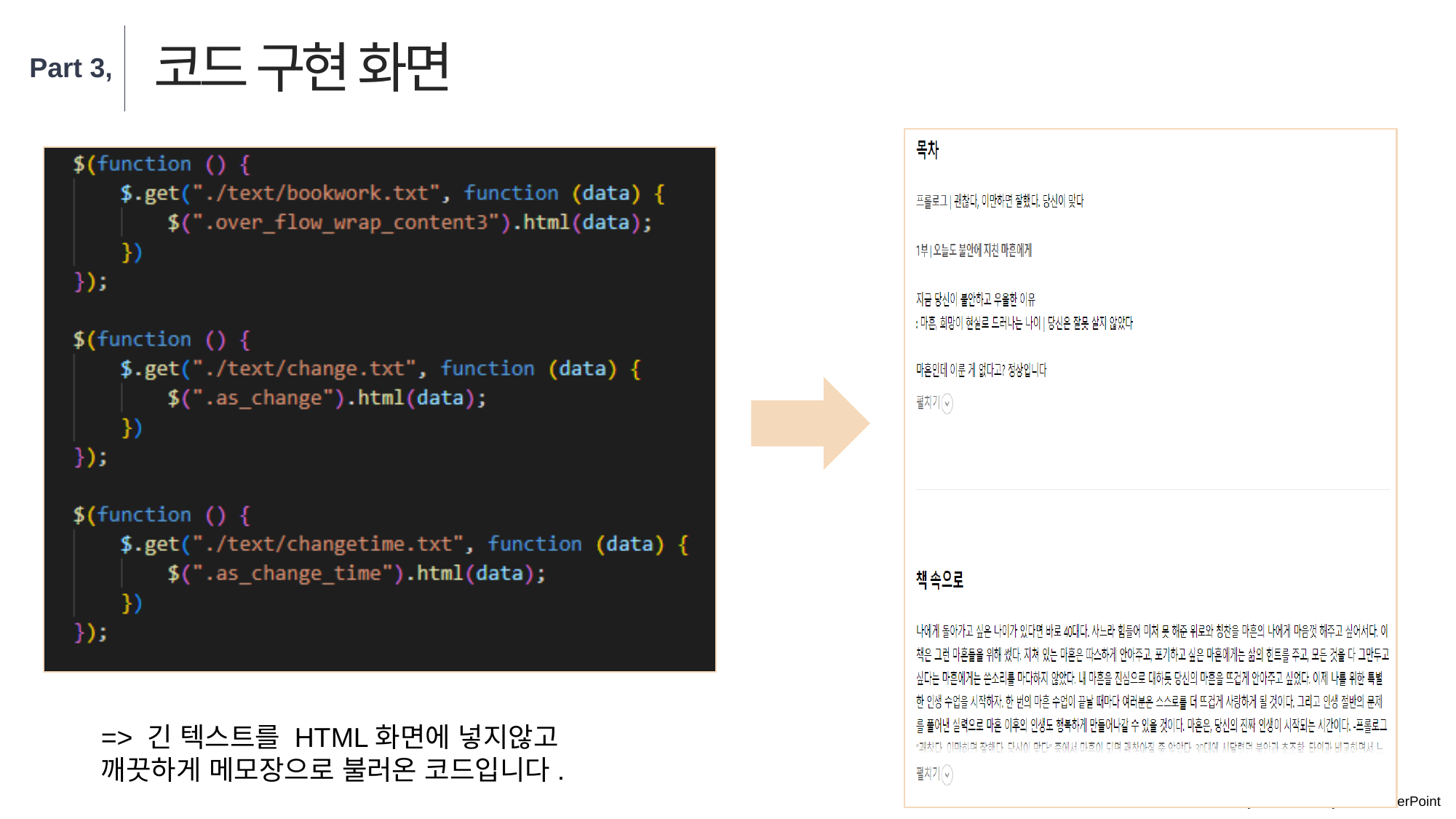

코드 구현 화면
Part 3,

=> 긴 텍스트를 HTML화면에 넣지않고 깨끗하게 메모장으로 불러온 코드입니다.